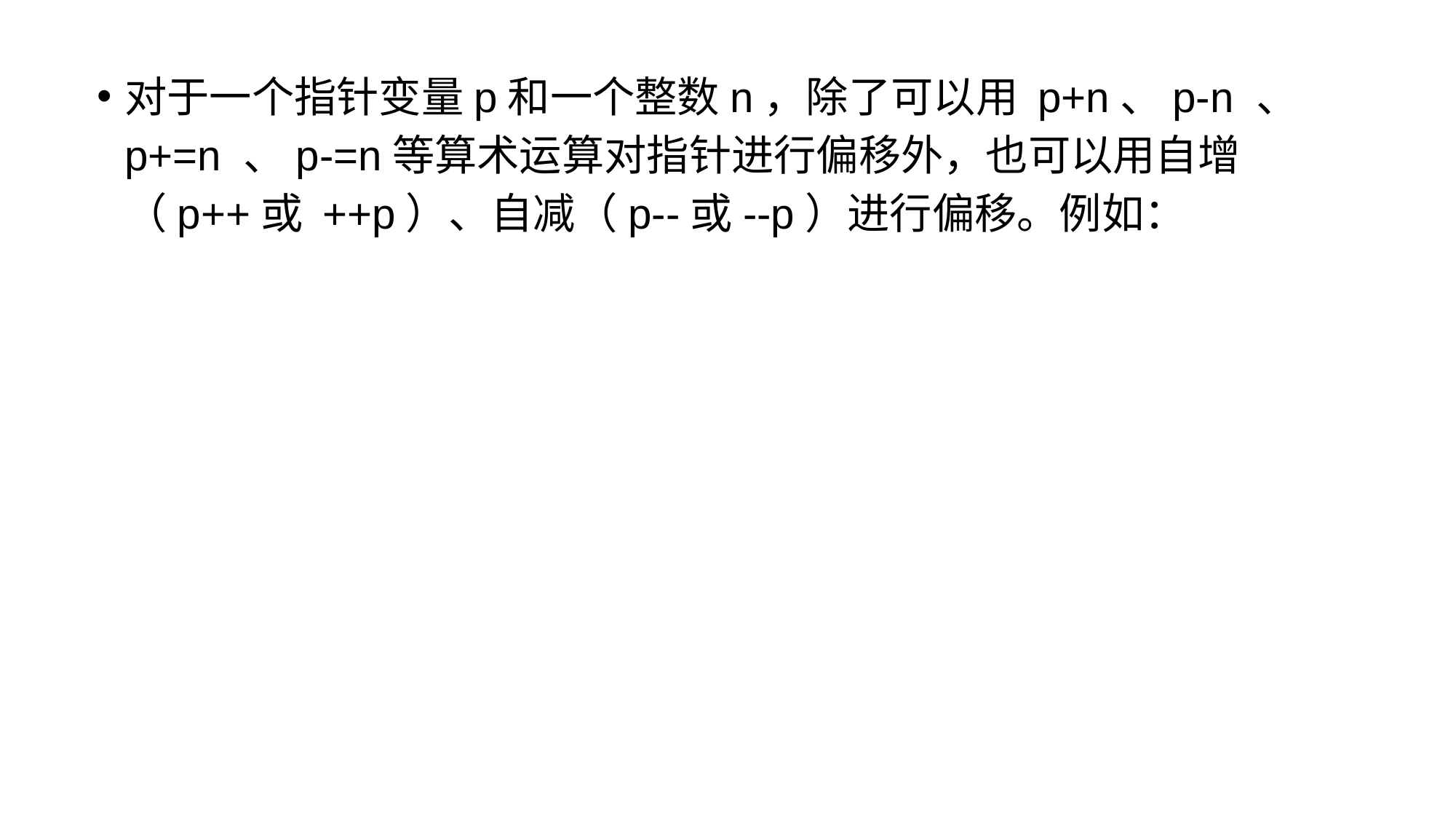

对于一个指针变量p和一个整数n，除了可以用 p+n、p-n 、p+=n 、p-=n等算术运算对指针进行偏移外，也可以用自增（p++或 ++p）、自减（p--或--p）进行偏移。例如：